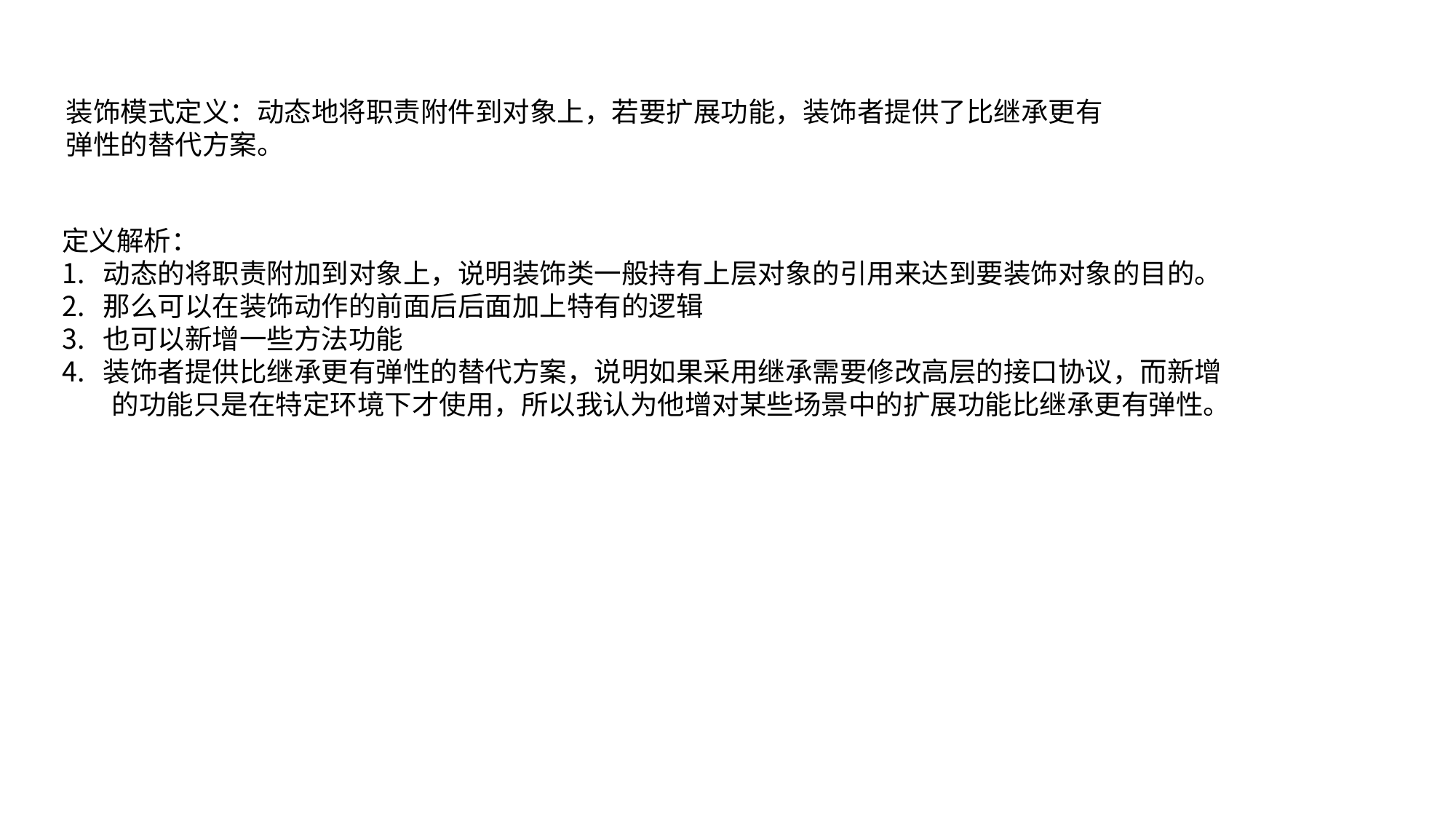

装饰模式定义：动态地将职责附件到对象上，若要扩展功能，装饰者提供了比继承更有
弹性的替代方案。
定义解析：
动态的将职责附加到对象上，说明装饰类一般持有上层对象的引用来达到要装饰对象的目的。
那么可以在装饰动作的前面后后面加上特有的逻辑
也可以新增一些方法功能
装饰者提供比继承更有弹性的替代方案，说明如果采用继承需要修改高层的接口协议，而新增
       的功能只是在特定环境下才使用，所以我认为他增对某些场景中的扩展功能比继承更有弹性。